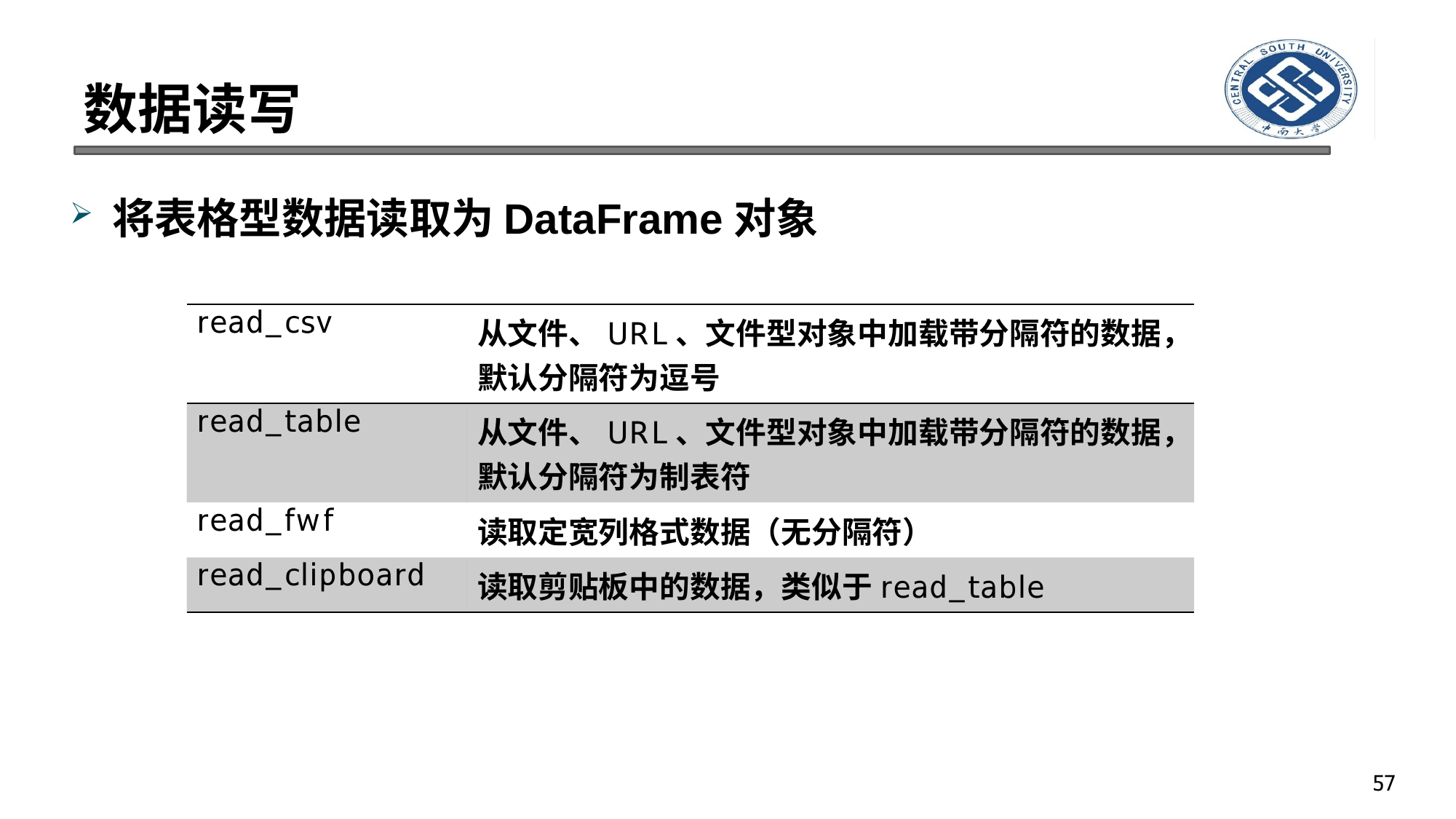

# 数据读写
将表格型数据读取为DataFrame对象
| read\_csv | 从文件、URL、文件型对象中加载带分隔符的数据，默认分隔符为逗号 |
| --- | --- |
| read\_table | 从文件、URL、文件型对象中加载带分隔符的数据，默认分隔符为制表符 |
| read\_fwf | 读取定宽列格式数据（无分隔符） |
| read\_clipboard | 读取剪贴板中的数据，类似于read\_table |
57